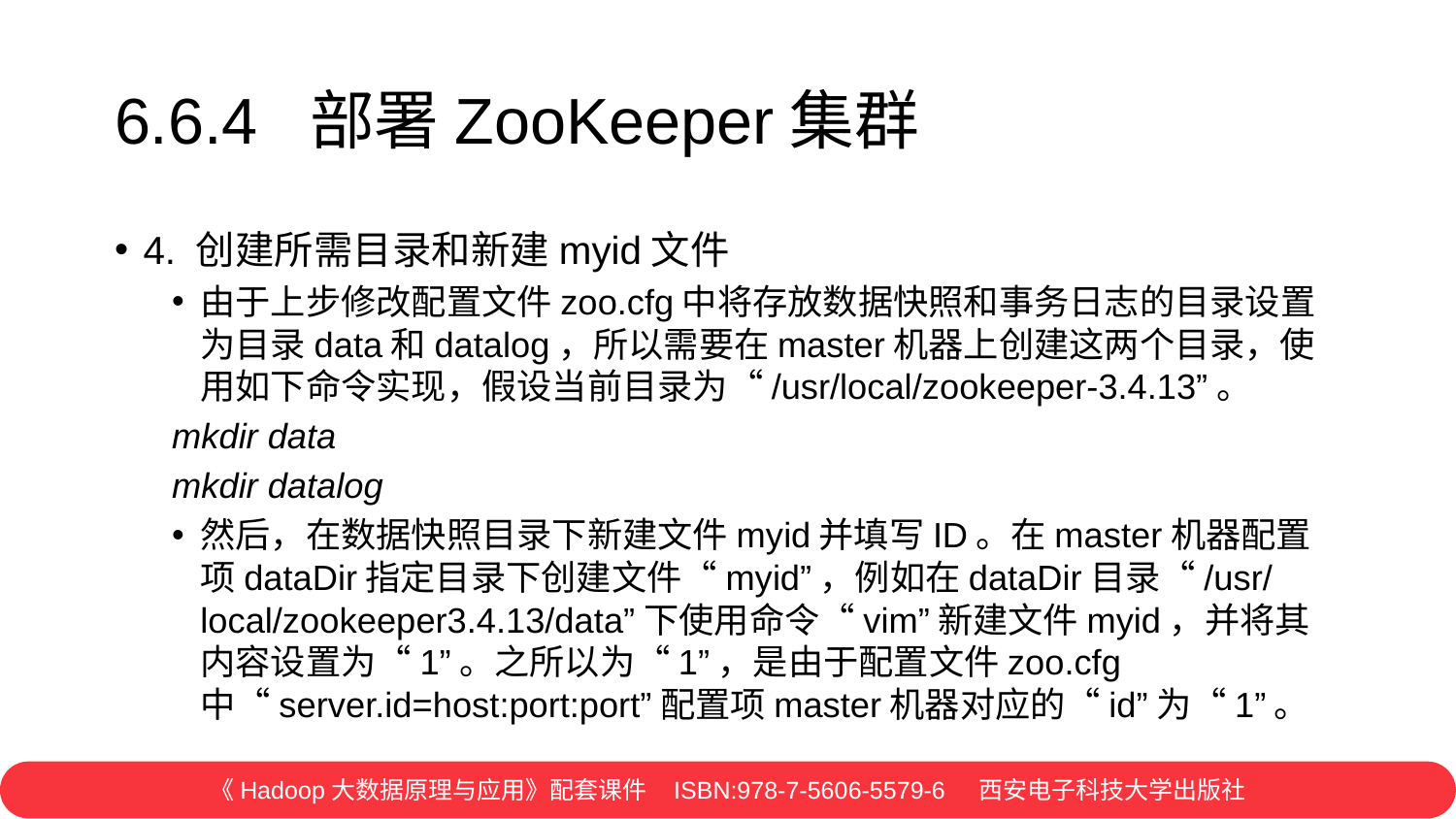

# 6.6.4  部署ZooKeeper集群
4. 创建所需目录和新建myid文件
由于上步修改配置文件zoo.cfg中将存放数据快照和事务日志的目录设置为目录data和datalog，所以需要在master机器上创建这两个目录，使用如下命令实现，假设当前目录为“/usr/local/zookeeper-3.4.13”。
mkdir data
mkdir datalog
然后，在数据快照目录下新建文件myid并填写ID。在master机器配置项dataDir指定目录下创建文件“myid”，例如在dataDir目录“/usr/local/zookeeper3.4.13/data”下使用命令“vim”新建文件myid，并将其内容设置为“1”。之所以为“1”，是由于配置文件zoo.cfg中“server.id=host:port:port”配置项master机器对应的“id”为“1”。